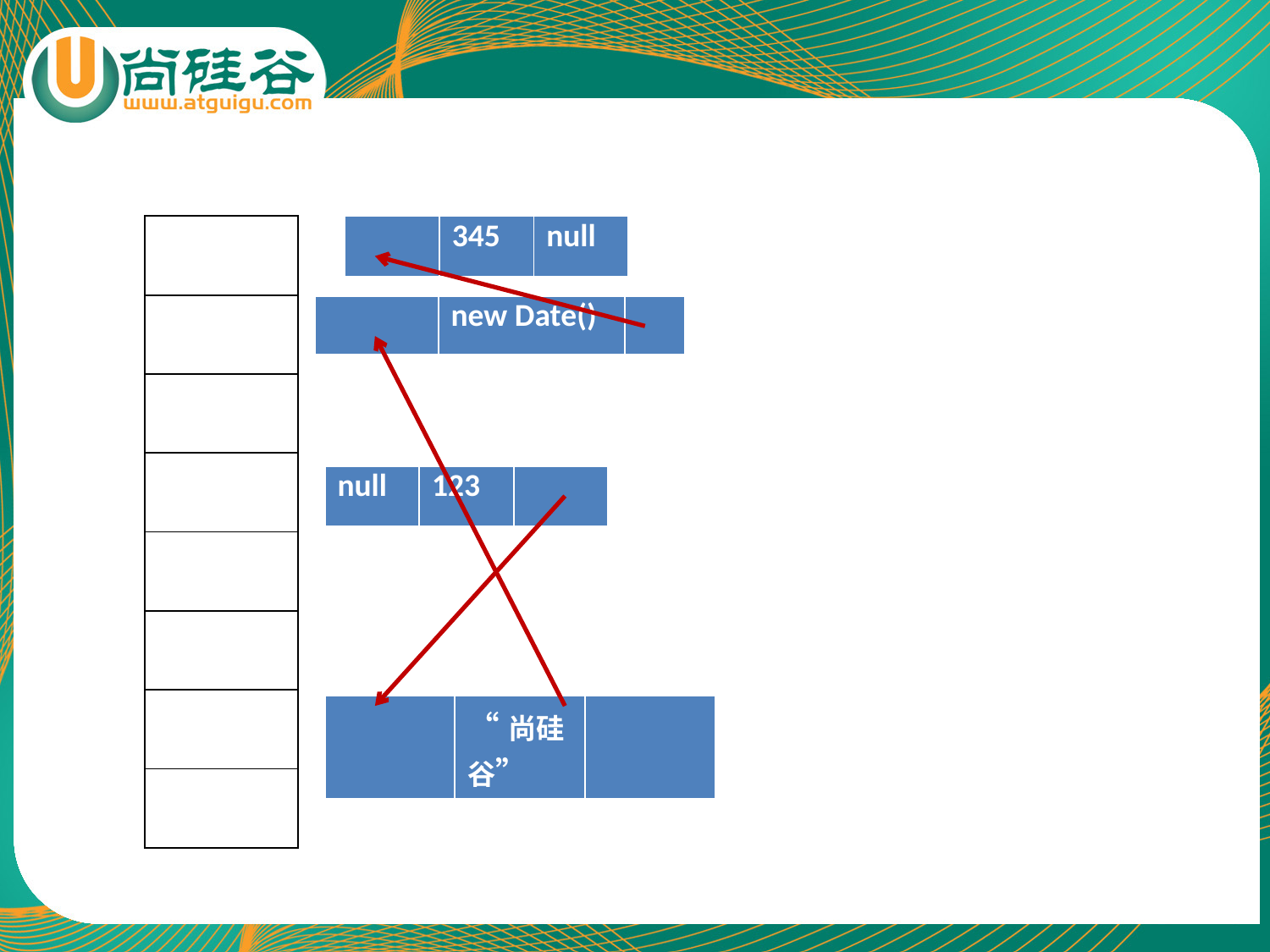

|  |
| --- |
|  |
|  |
|  |
|  |
|  |
|  |
|  |
|  | 345 | null |
| --- | --- | --- |
|  | new Date() |  |
| --- | --- | --- |
| null | 123 |  |
| --- | --- | --- |
|  | “尚硅谷” |  |
| --- | --- | --- |